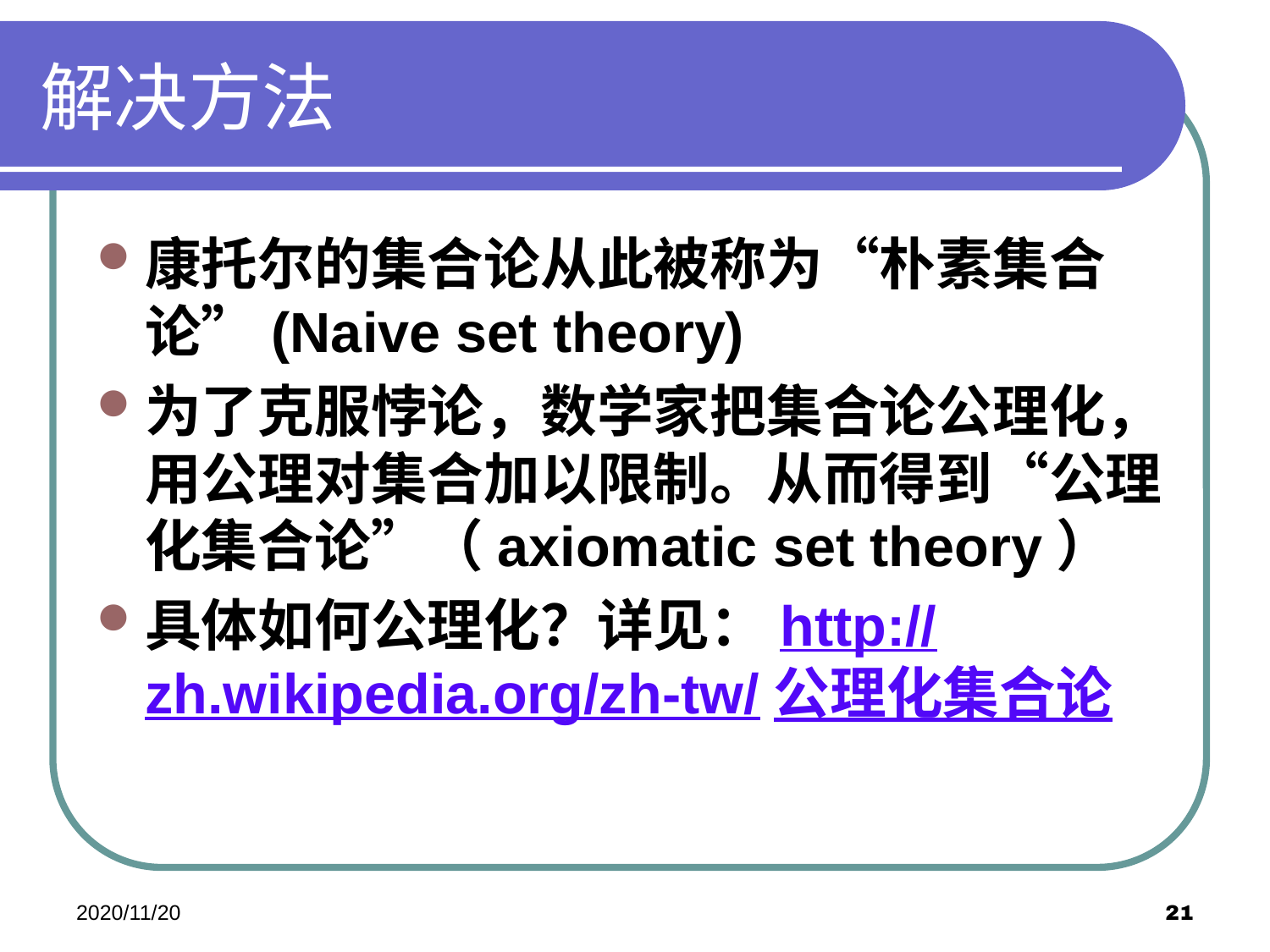

# 解决方法
康托尔的集合论从此被称为“朴素集合论”(Naive set theory)
为了克服悖论，数学家把集合论公理化，用公理对集合加以限制。从而得到“公理化集合论”（axiomatic set theory）
具体如何公理化？详见：http://zh.wikipedia.org/zh-tw/公理化集合论
2020/11/20
21